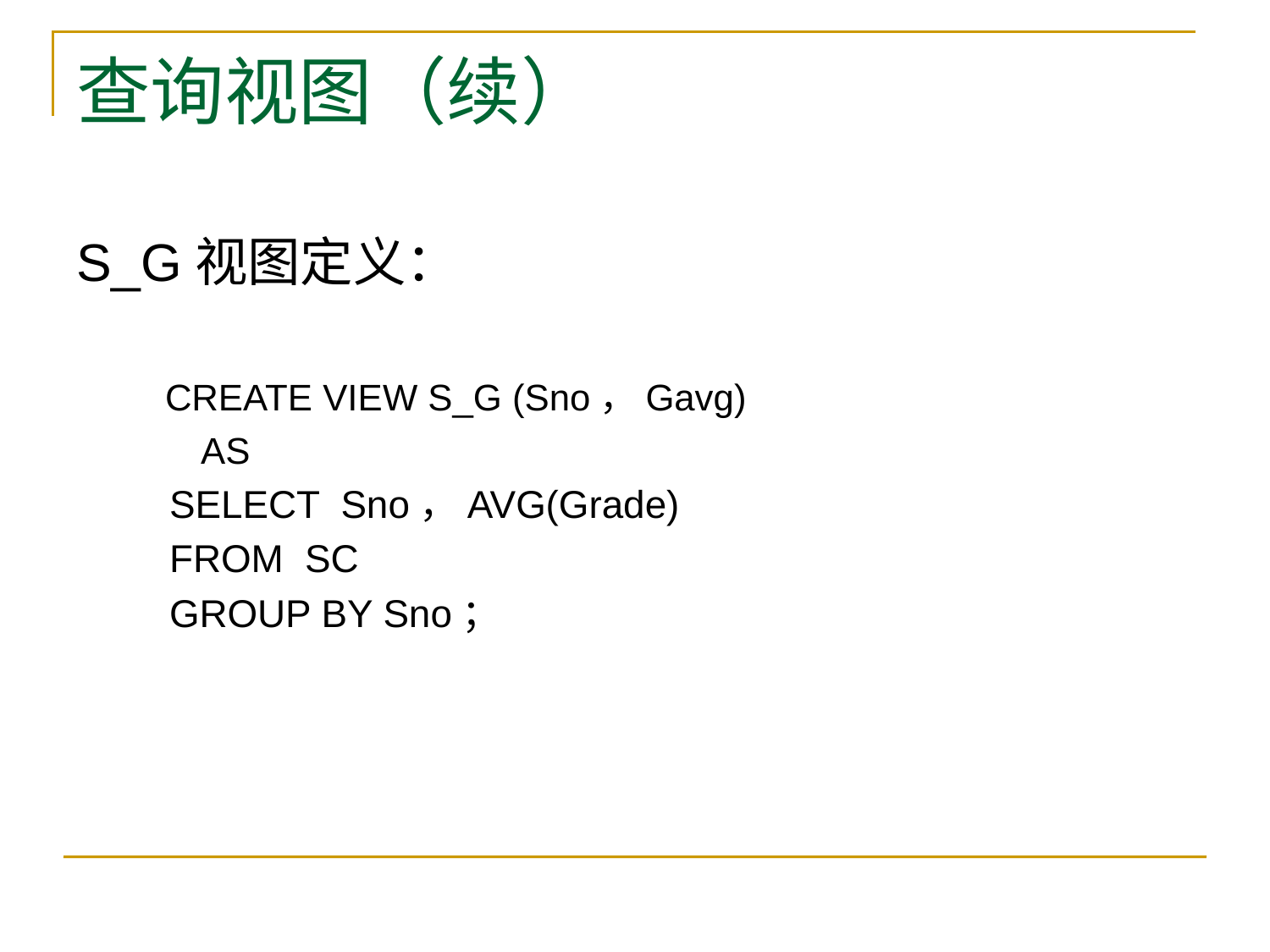

# 查询视图（续）
S_G视图定义：

       CREATE VIEW S_G (Sno，Gavg)
            AS
SELECT  Sno，AVG(Grade)
FROM  SC
GROUP BY Sno；